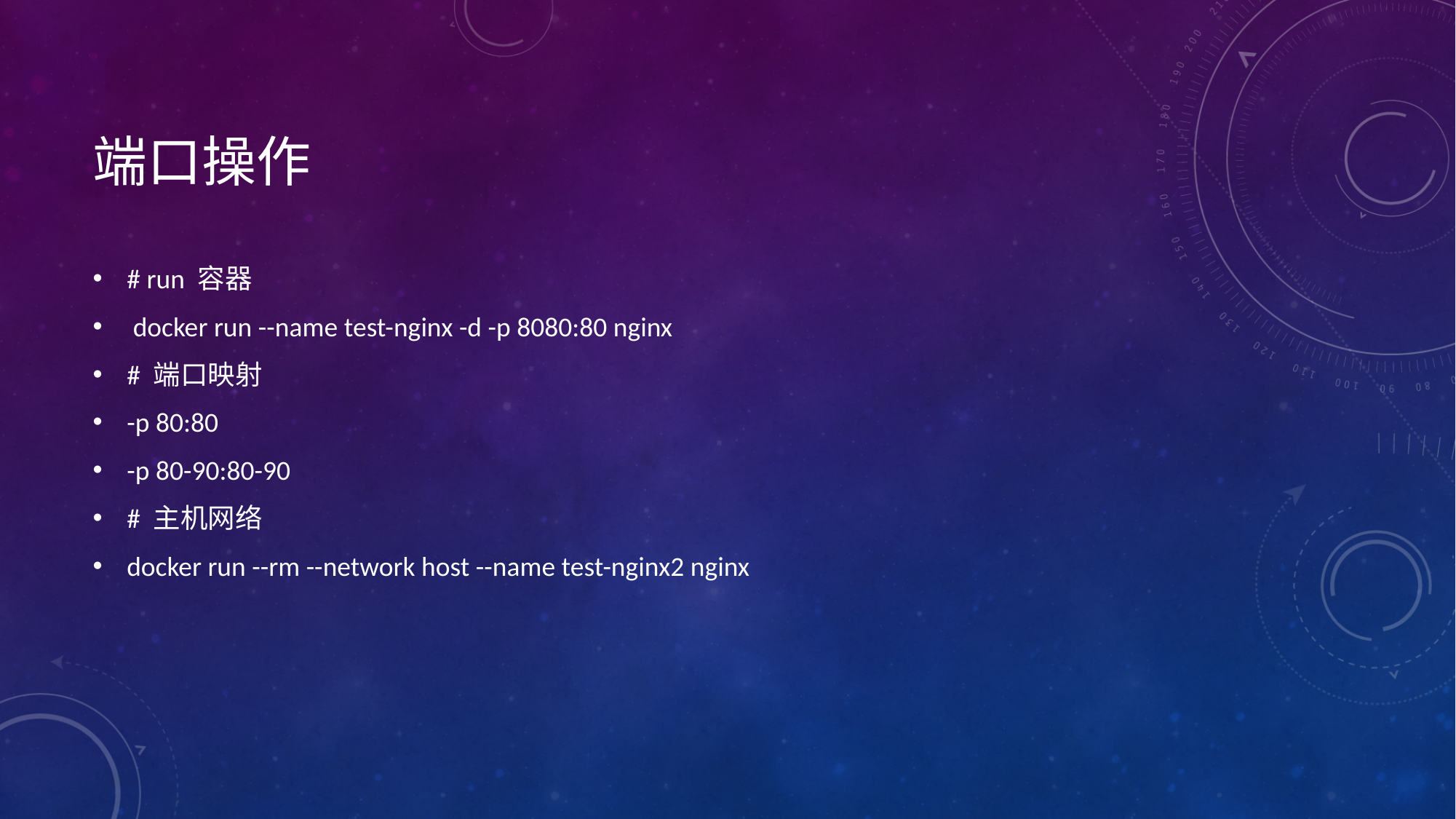

# 端口操作
# run 容器
 docker run --name test-nginx -d -p 8080:80 nginx
# 端口映射
-p 80:80
-p 80-90:80-90
# 主机网络
docker run --rm --network host --name test-nginx2 nginx